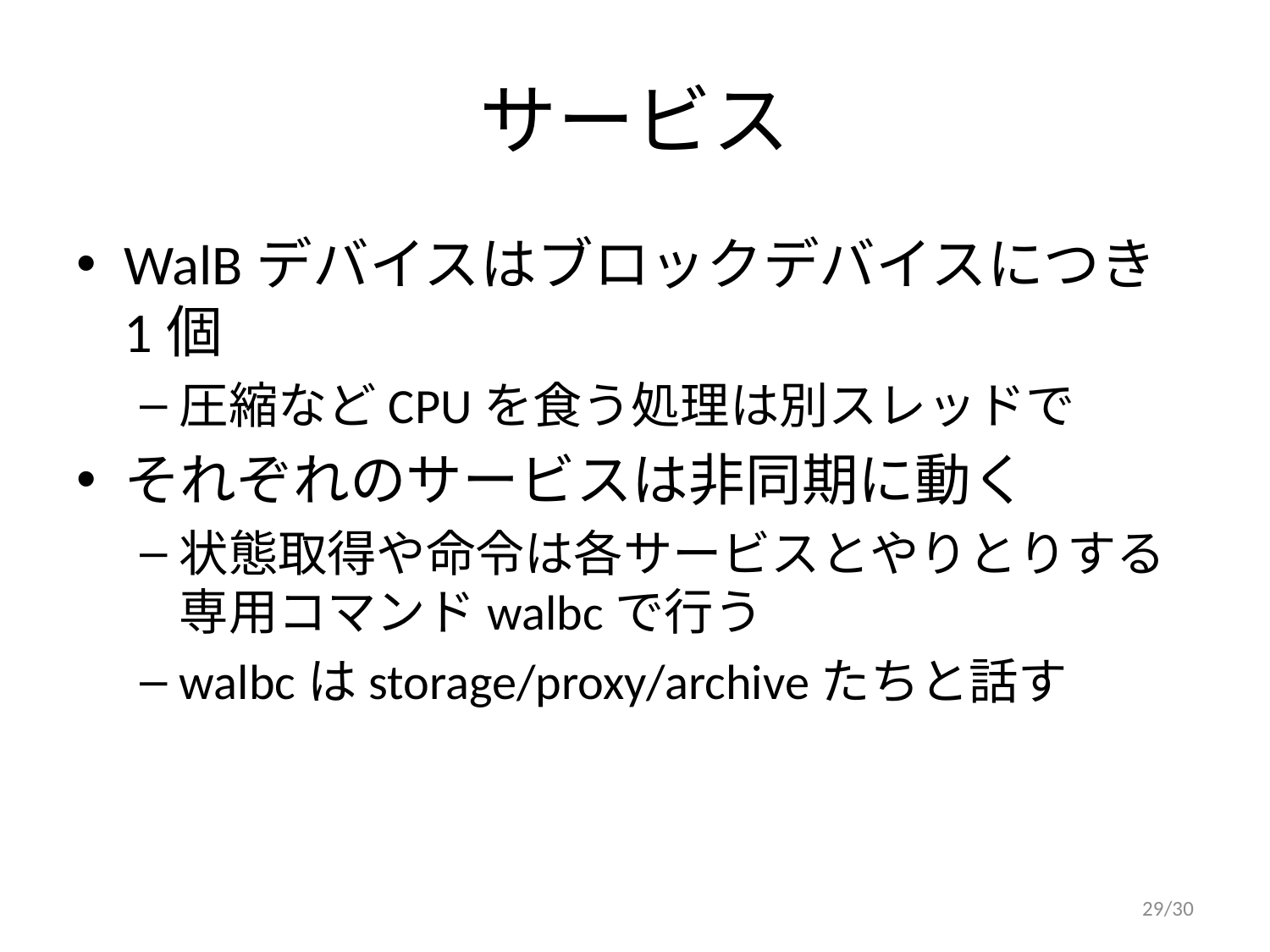

# サービス
WalBデバイスはブロックデバイスにつき1個
圧縮などCPUを食う処理は別スレッドで
それぞれのサービスは非同期に動く
状態取得や命令は各サービスとやりとりする専用コマンドwalbcで行う
walbcはstorage/proxy/archiveたちと話す
29/30